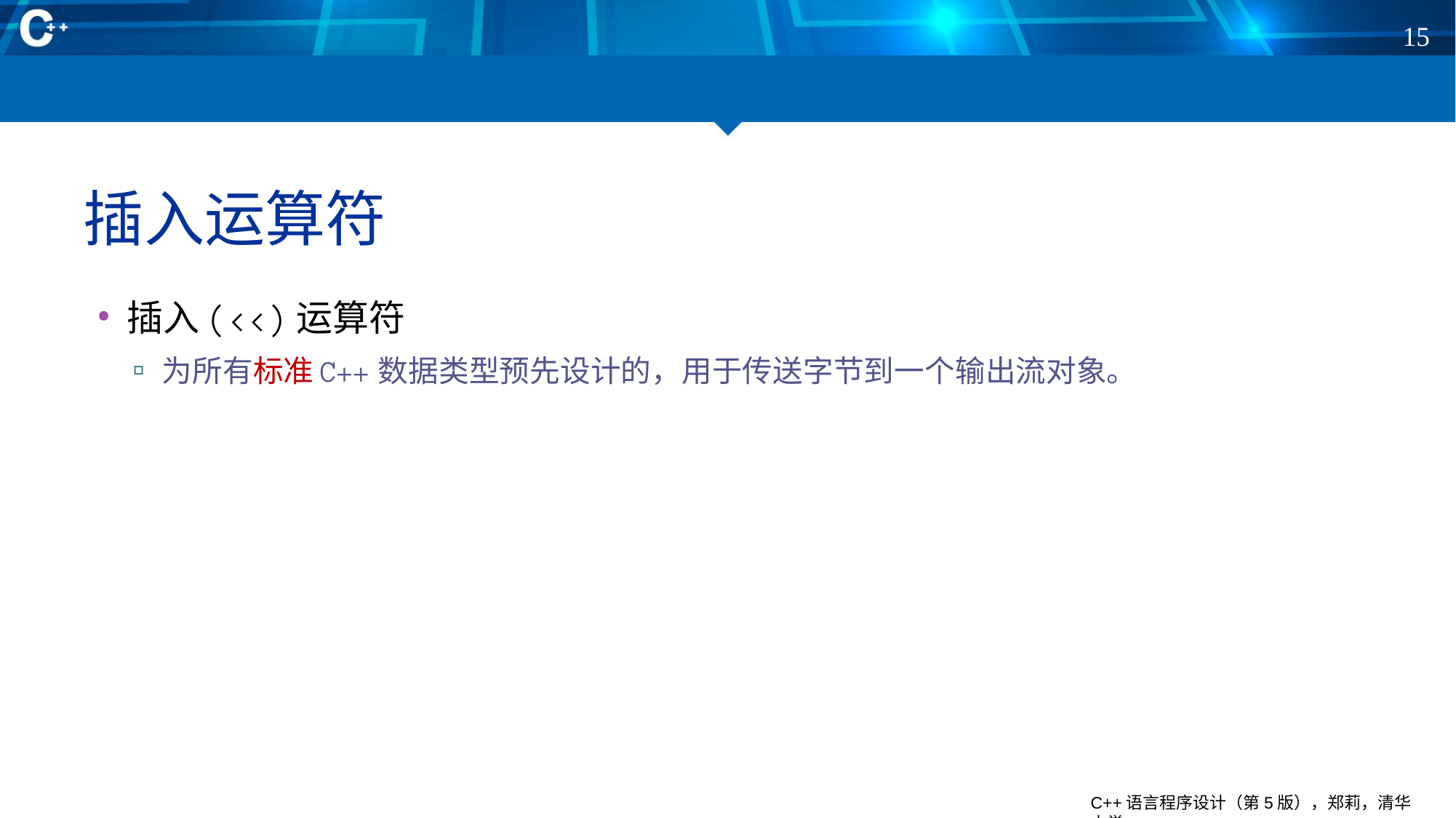

15
# 插入运算符
插入(<<)运算符
为所有标准C++数据类型预先设计的，用于传送字节到一个输出流对象。